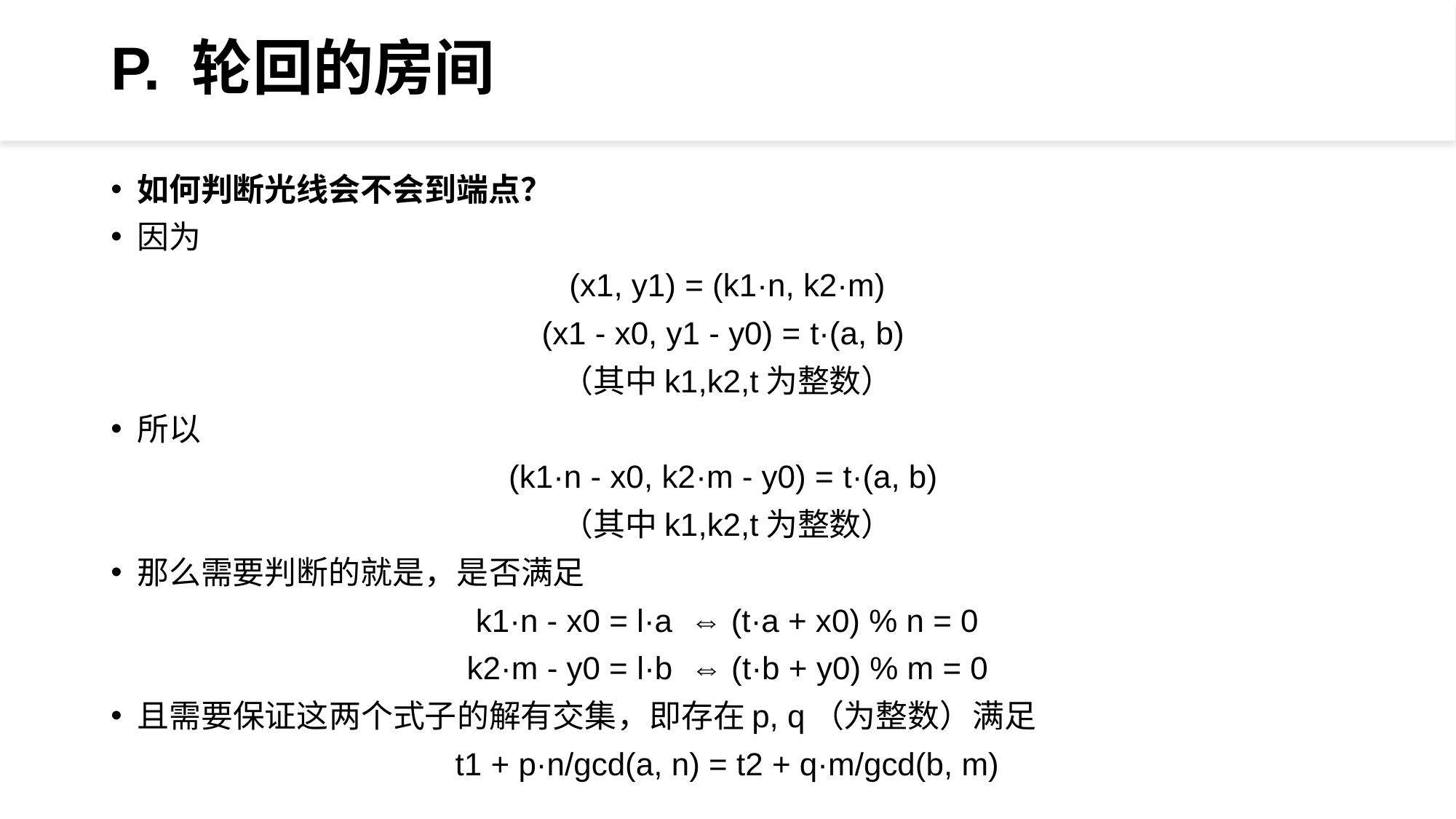

# P. 轮回的房间
如何判断光线会不会到端点？
因为
(x1, y1) = (k1·n, k2·m)
(x1 - x0, y1 - y0) = t·(a, b)
（其中k1,k2,t为整数）
所以
(k1·n - x0, k2·m - y0) = t·(a, b)
（其中k1,k2,t为整数）
那么需要判断的就是，是否满足
k1·n - x0 = l·a  ⇔ (t·a + x0) % n = 0
k2·m - y0 = l·b  ⇔ (t·b + y0) % m = 0
且需要保证这两个式子的解有交集，即存在p, q（为整数）满足
t1 + p·n/gcd(a, n) = t2 + q·m/gcd(b, m)